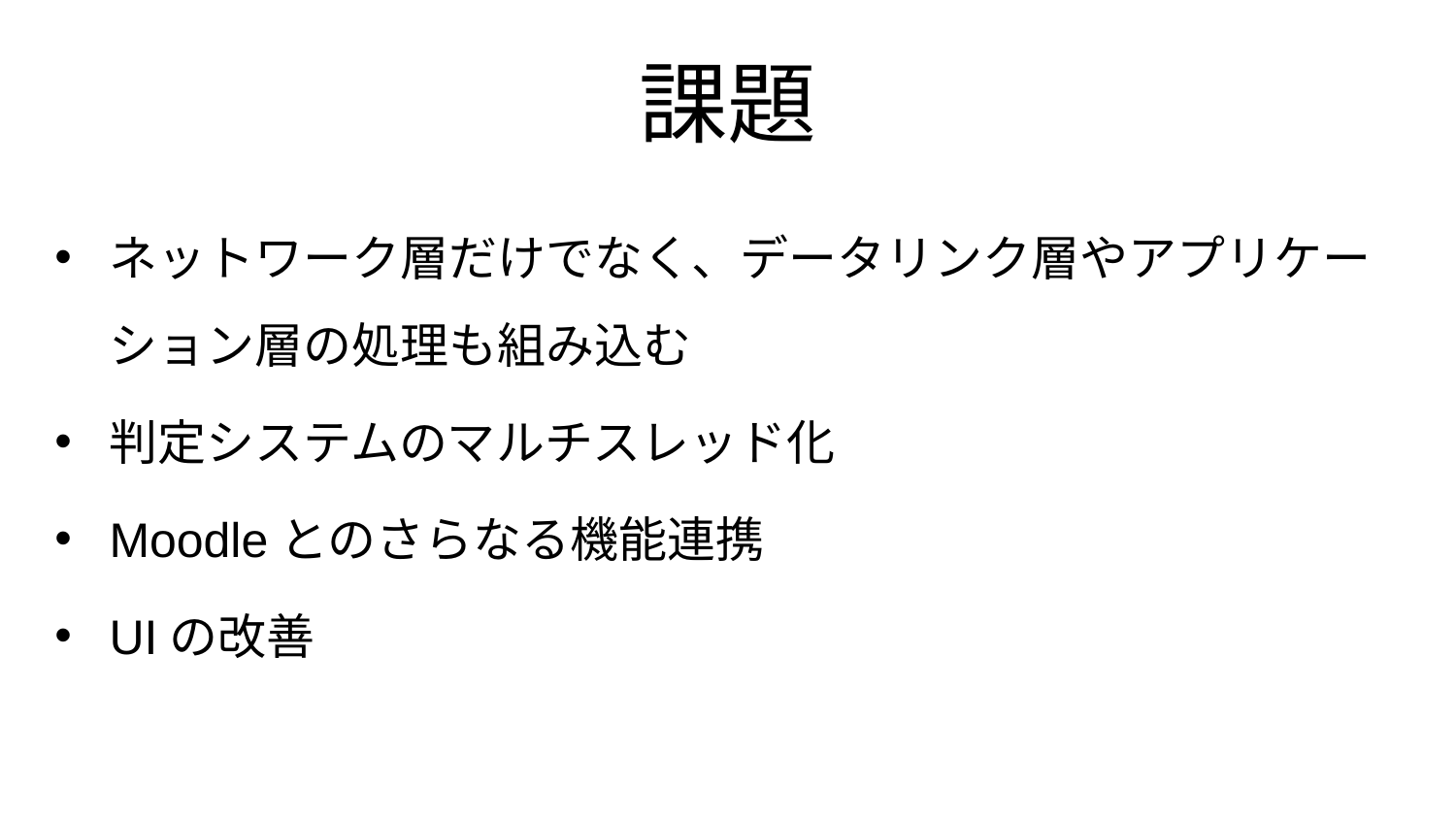

# 課題
ネットワーク層だけでなく、データリンク層やアプリケーション層の処理も組み込む
判定システムのマルチスレッド化
Moodleとのさらなる機能連携
UIの改善